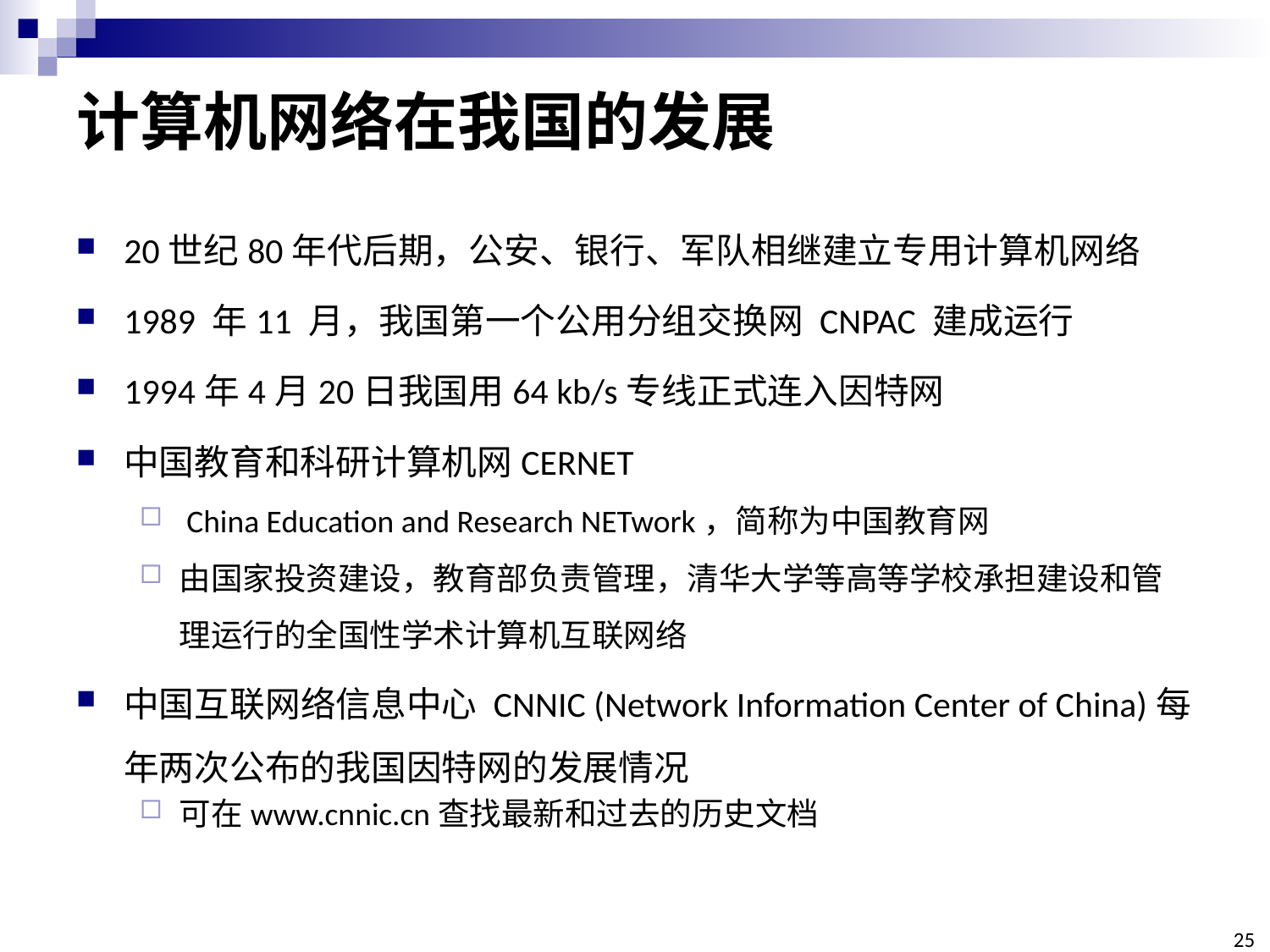

# 计算机网络在我国的发展
20世纪80年代后期，公安、银行、军队相继建立专用计算机网络
1989 年11 月，我国第一个公用分组交换网 CNPAC 建成运行
1994年4月20日我国用64 kb/s专线正式连入因特网
中国教育和科研计算机网CERNET
 China Education and Research NETwork，简称为中国教育网
由国家投资建设，教育部负责管理，清华大学等高等学校承担建设和管理运行的全国性学术计算机互联网络
中国互联网络信息中心 CNNIC (Network Information Center of China)每年两次公布的我国因特网的发展情况
可在www.cnnic.cn查找最新和过去的历史文档
25